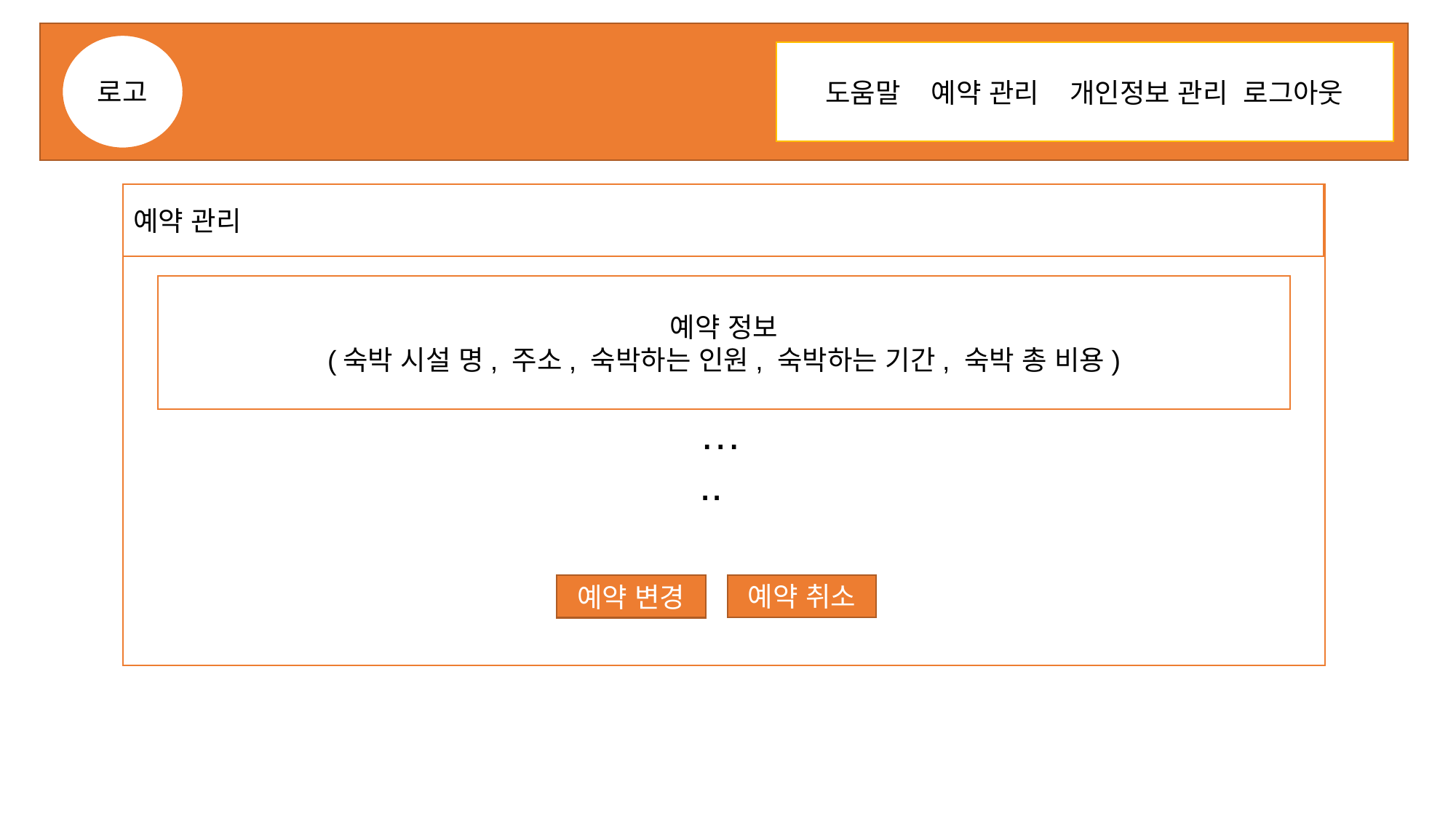

로고
도움말    예약 관리    개인정보 관리  로그아웃
도움말   회원가입   로그인
도움말
예약 관리

예약 정보
(숙박 시설 명, 주소, 숙박하는 인원, 숙박하는 기간, 숙박 총 비용)
…..
예약 취소
예약 변경